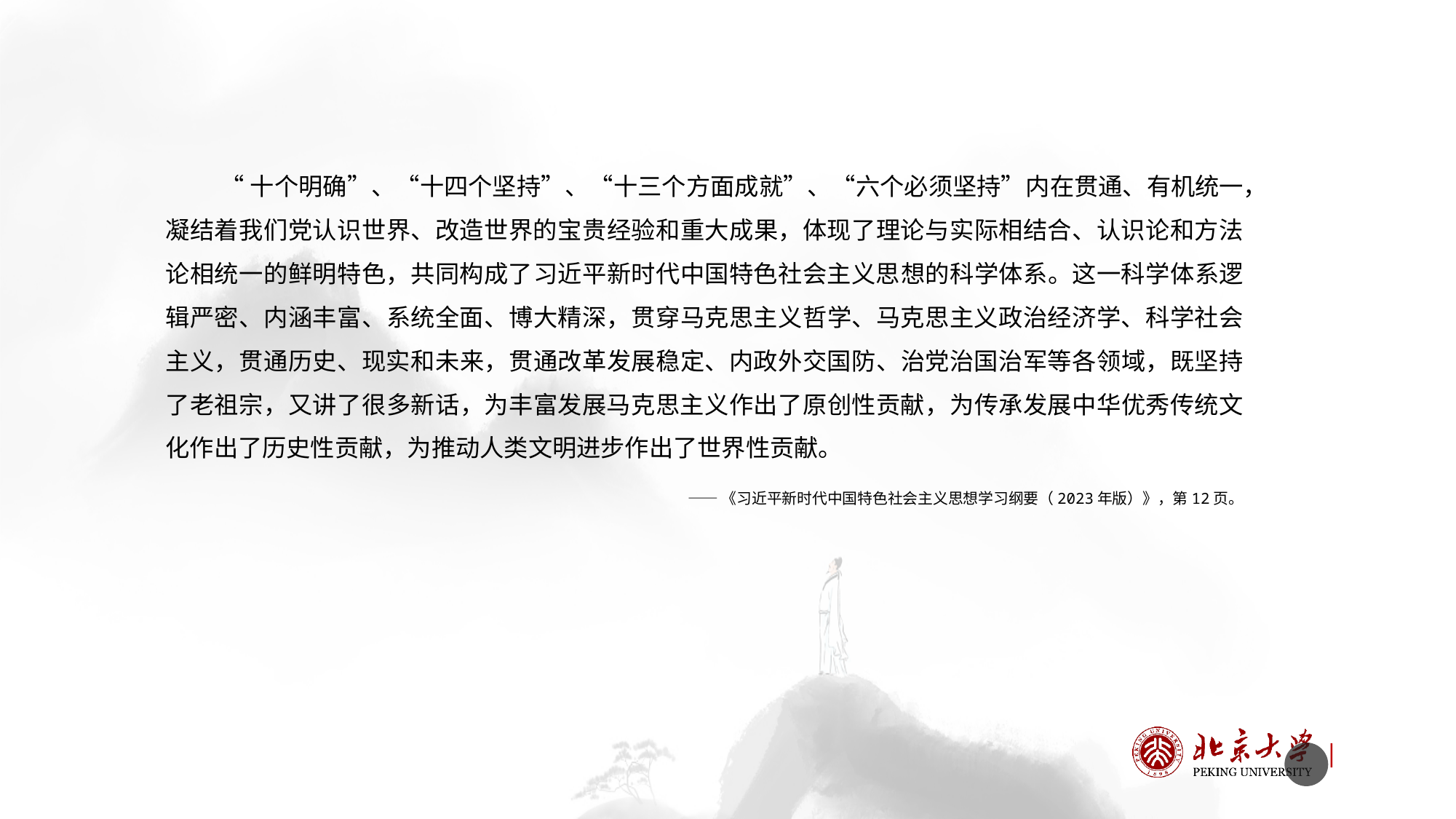

“十个明确”、“十四个坚持”、“十三个方面成就”、“六个必须坚持”内在贯通、有机统一，凝结着我们党认识世界、改造世界的宝贵经验和重大成果，体现了理论与实际相结合、认识论和方法论相统一的鲜明特色，共同构成了习近平新时代中国特色社会主义思想的科学体系。这一科学体系逻辑严密、内涵丰富、系统全面、博大精深，贯穿马克思主义哲学、马克思主义政治经济学、科学社会主义，贯通历史、现实和未来，贯通改革发展稳定、内政外交国防、治党治国治军等各领域，既坚持了老祖宗，又讲了很多新话，为丰富发展马克思主义作出了原创性贡献，为传承发展中华优秀传统文化作出了历史性贡献，为推动人类文明进步作出了世界性贡献。
——《习近平新时代中国特色社会主义思想学习纲要（2023年版）》，第12页。
12